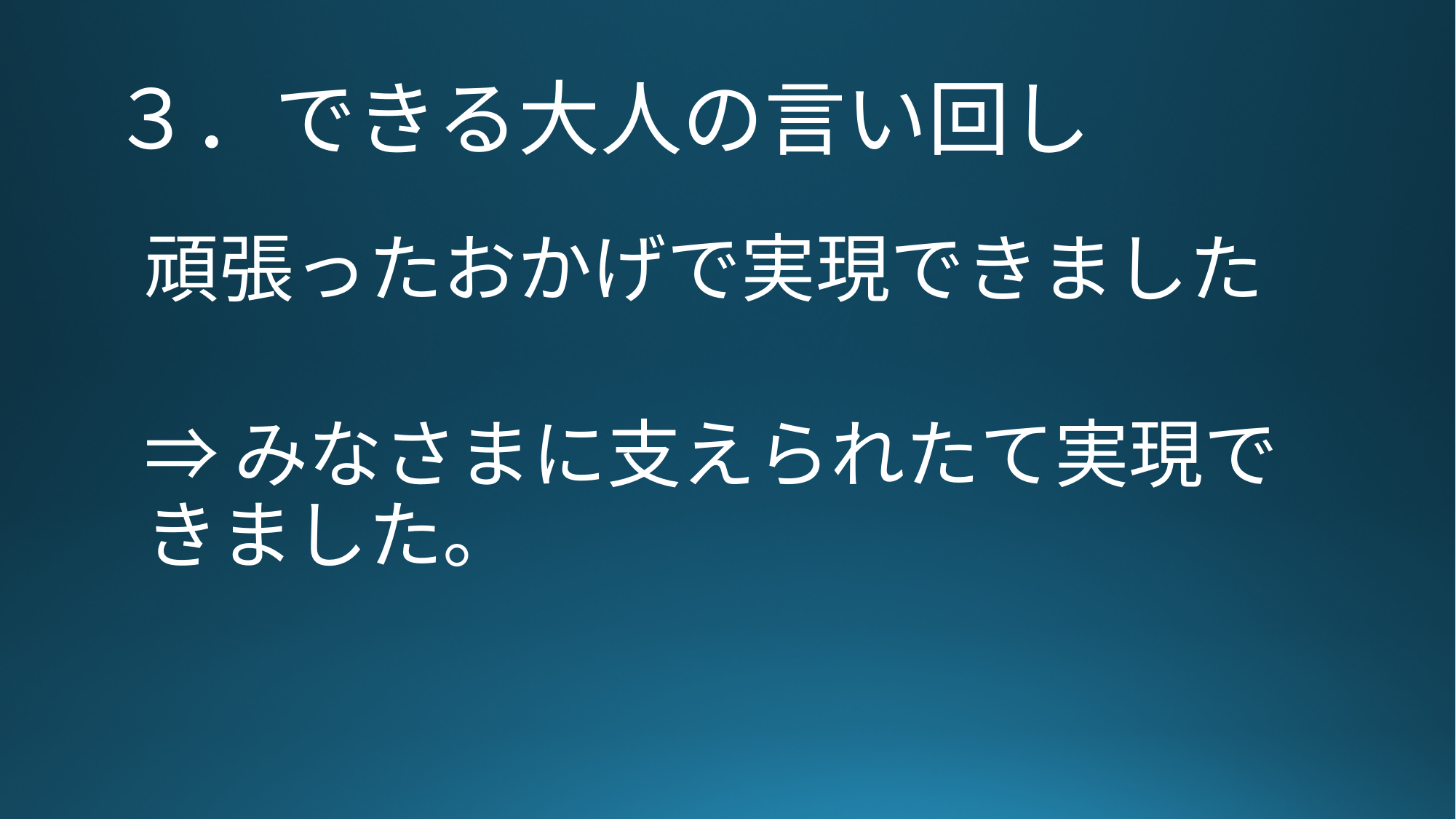

# ３．できる大人の言い回し
頑張ったおかげで実現できました

⇒みなさまに支えられたて実現できました。